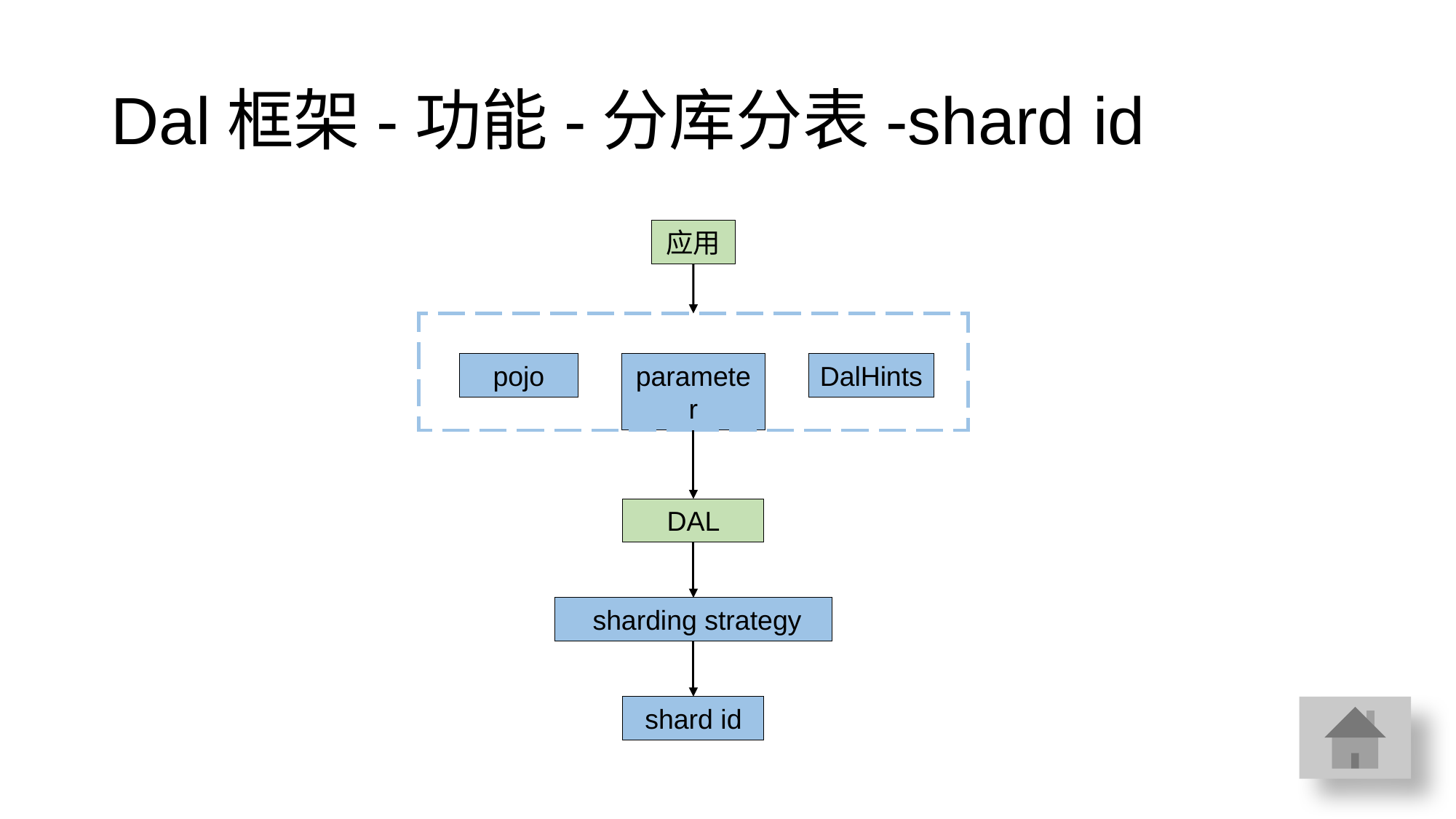

# Dal框架-功能-分库分表-shard id
应用

pojo
parameter
DalHints
 sharding strategy
shard id
DAL